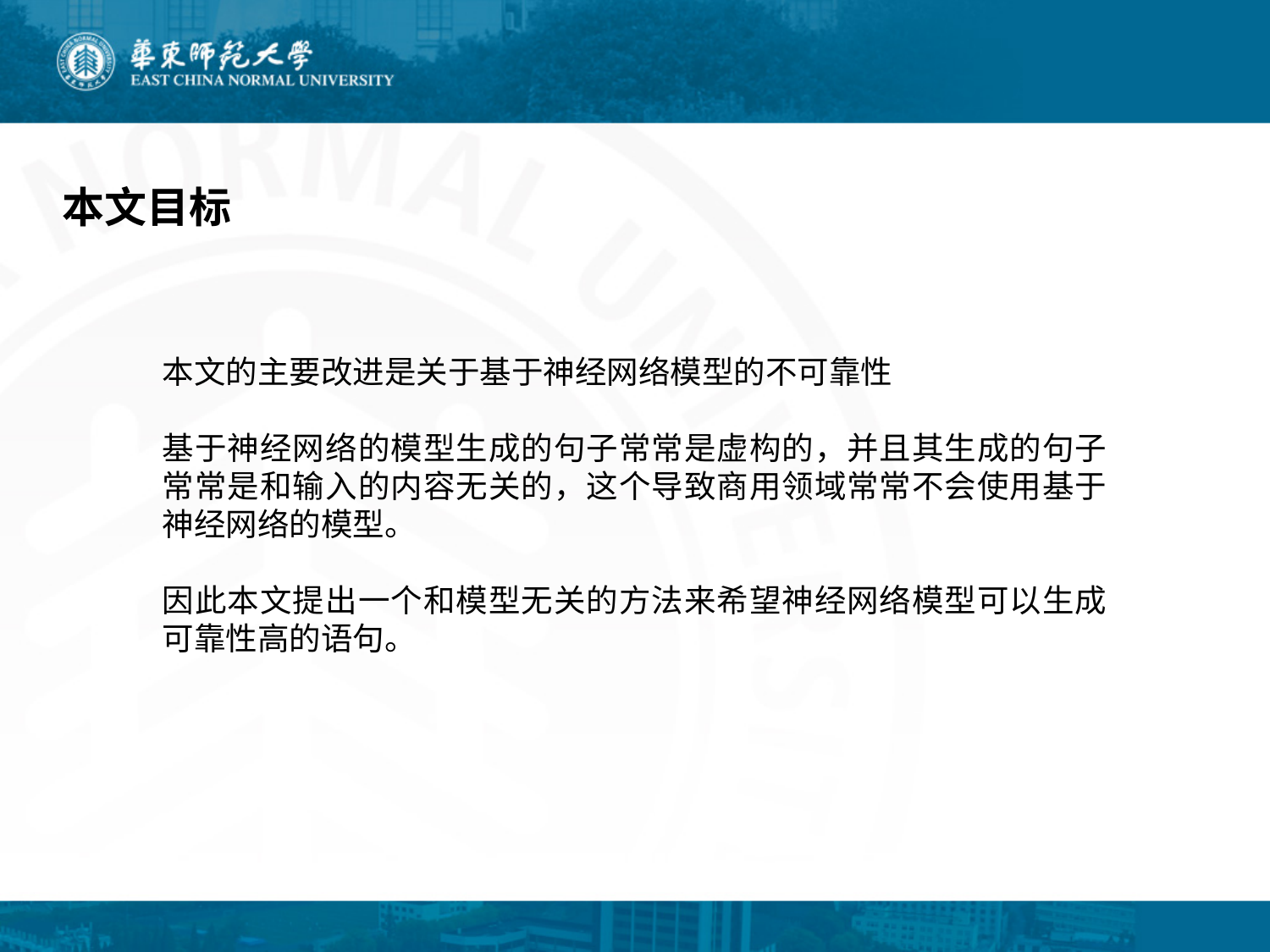

本文目标
本文的主要改进是关于基于神经网络模型的不可靠性

基于神经网络的模型生成的句子常常是虚构的，并且其生成的句子常常是和输入的内容无关的，这个导致商用领域常常不会使用基于神经网络的模型。

因此本文提出一个和模型无关的方法来希望神经网络模型可以生成可靠性高的语句。